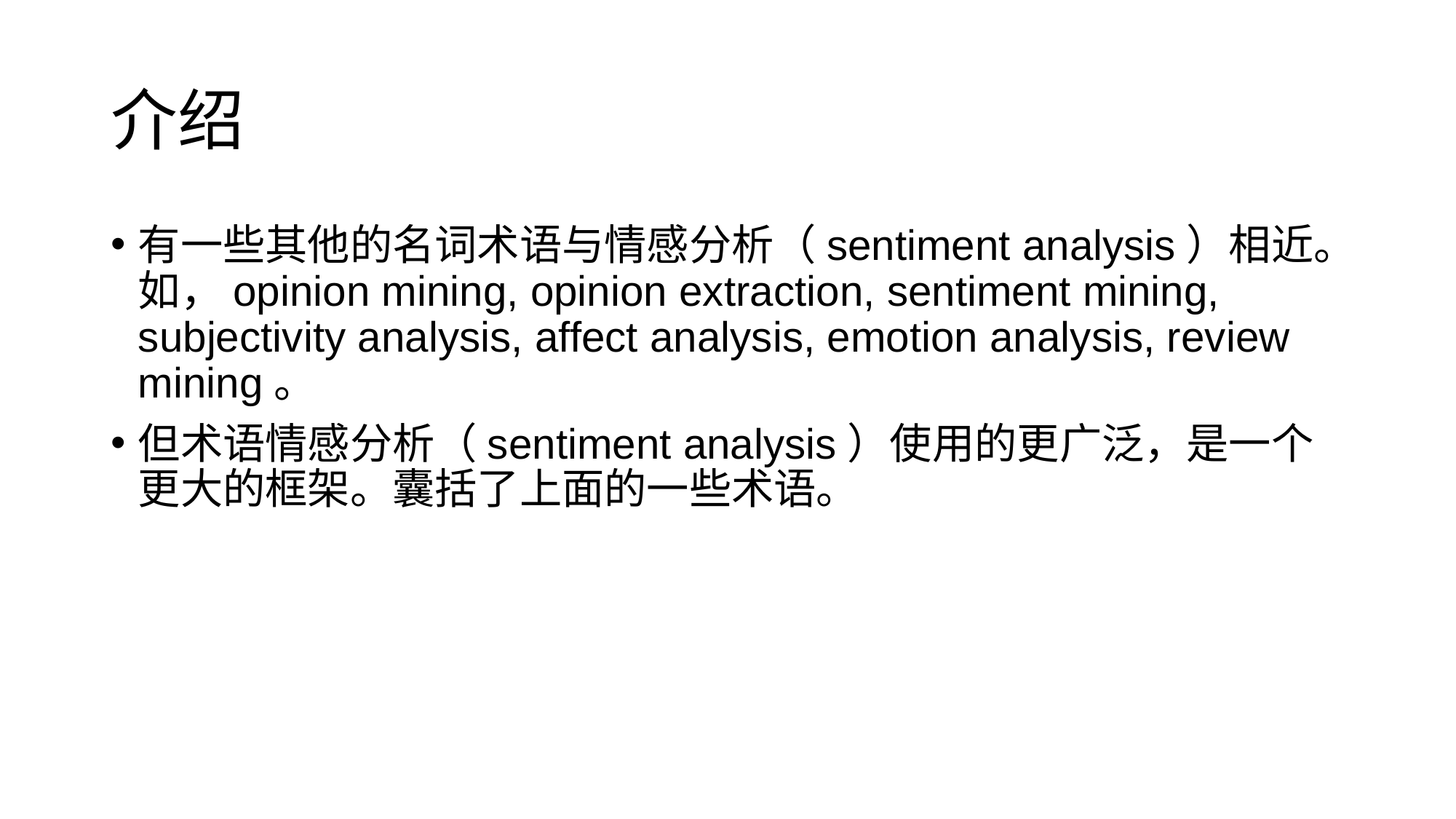

# 介绍
有一些其他的名词术语与情感分析（sentiment analysis）相近。如，opinion mining, opinion extraction, sentiment mining, subjectivity analysis, affect analysis, emotion analysis, review mining。
但术语情感分析（sentiment analysis）使用的更广泛，是一个更大的框架。囊括了上面的一些术语。